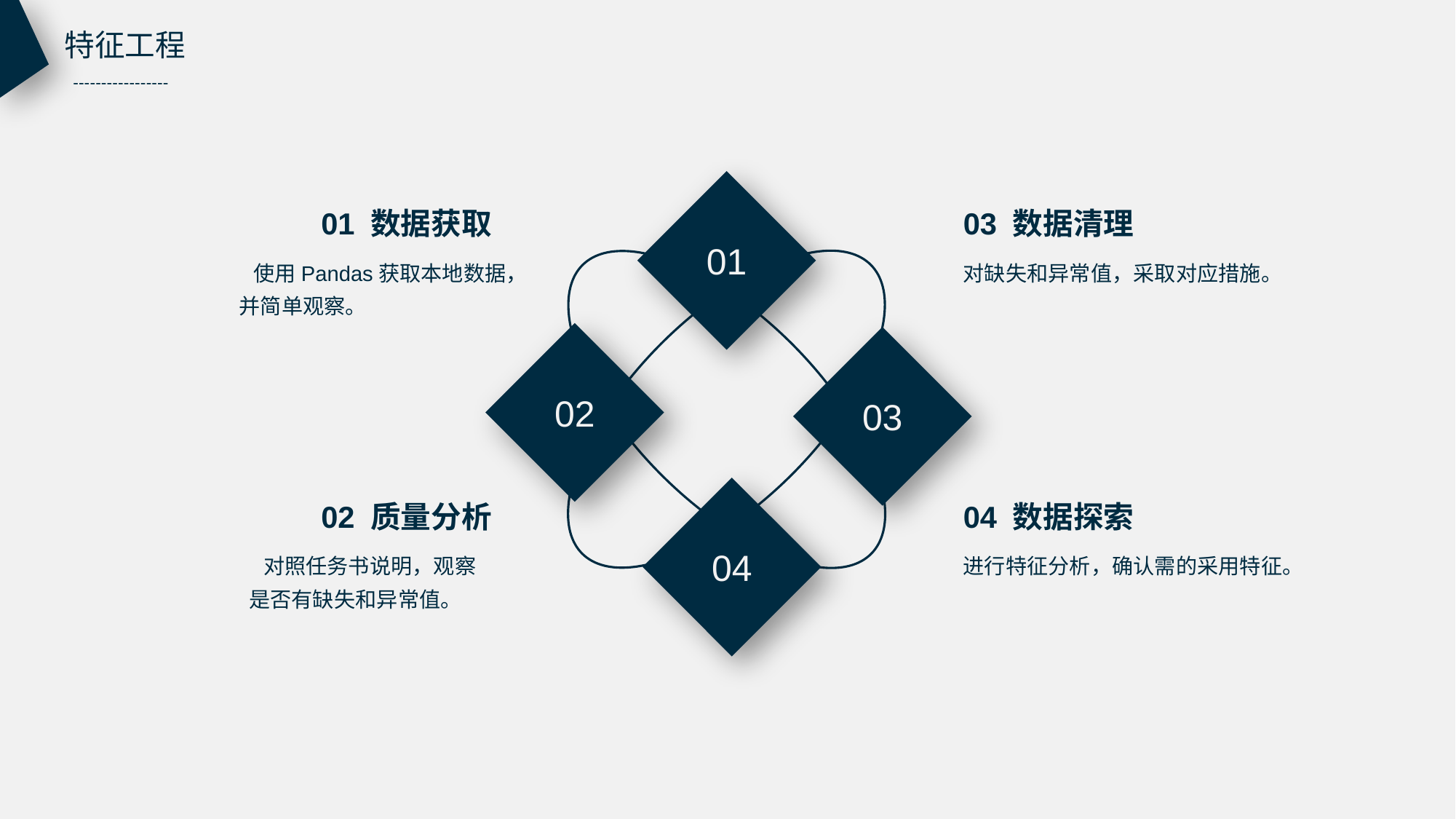

特征工程
  -----------------
01
01 数据获取
03 数据清理
  使用Pandas获取本地数据，
并简单观察。
对缺失和异常值，采取对应措施。

02
03
04
02 质量分析
04 数据探索
  对照任务书说明，观察是否有缺失和异常值。
进行特征分析，确认需的采用特征。